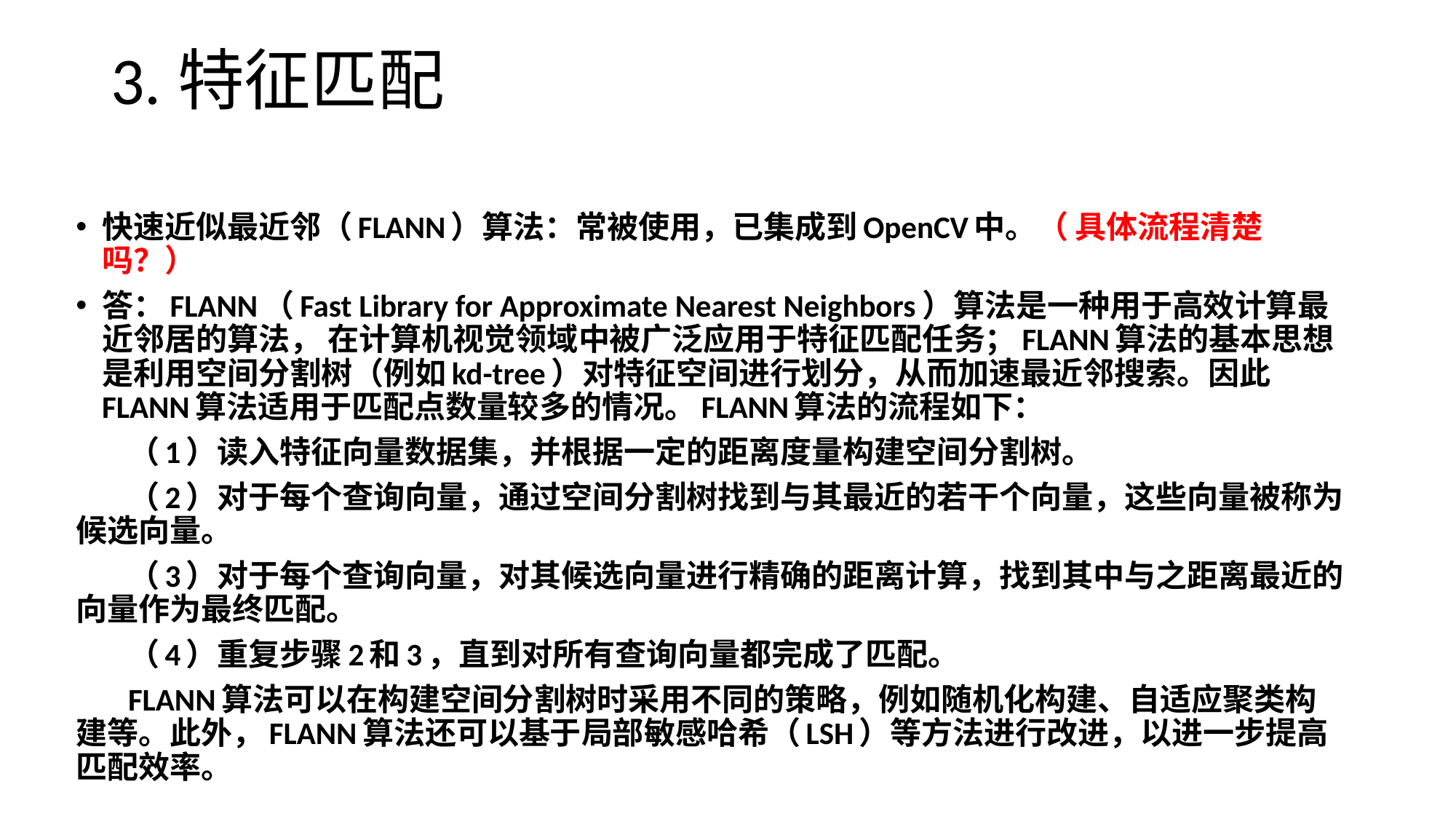

# 3.特征匹配

快速近似最近邻（FLANN）算法：常被使用，已集成到OpenCV中。（ 具体流程清楚吗？）
答：FLANN（Fast Library for Approximate Nearest Neighbors）算法是一种用于高效计算最近邻居的算法， 在计算机视觉领域中被广泛应用于特征匹配任务；FLANN算法的基本思想是利用空间分割树（例如kd-tree）对特征空间进行划分，从而加速最近邻搜索。因此FLANN算法适用于匹配点数量较多的情况。FLANN算法的流程如下：
（1）读入特征向量数据集，并根据一定的距离度量构建空间分割树。
（2）对于每个查询向量，通过空间分割树找到与其最近的若干个向量，这些向量被称为候选向量。
（3）对于每个查询向量，对其候选向量进行精确的距离计算，找到其中与之距离最近的向量作为最终匹配。
（4）重复步骤2和3，直到对所有查询向量都完成了匹配。
FLANN算法可以在构建空间分割树时采用不同的策略，例如随机化构建、自适应聚类构建等。此外，FLANN算法还可以基于局部敏感哈希（LSH）等方法进行改进，以进一步提高匹配效率。